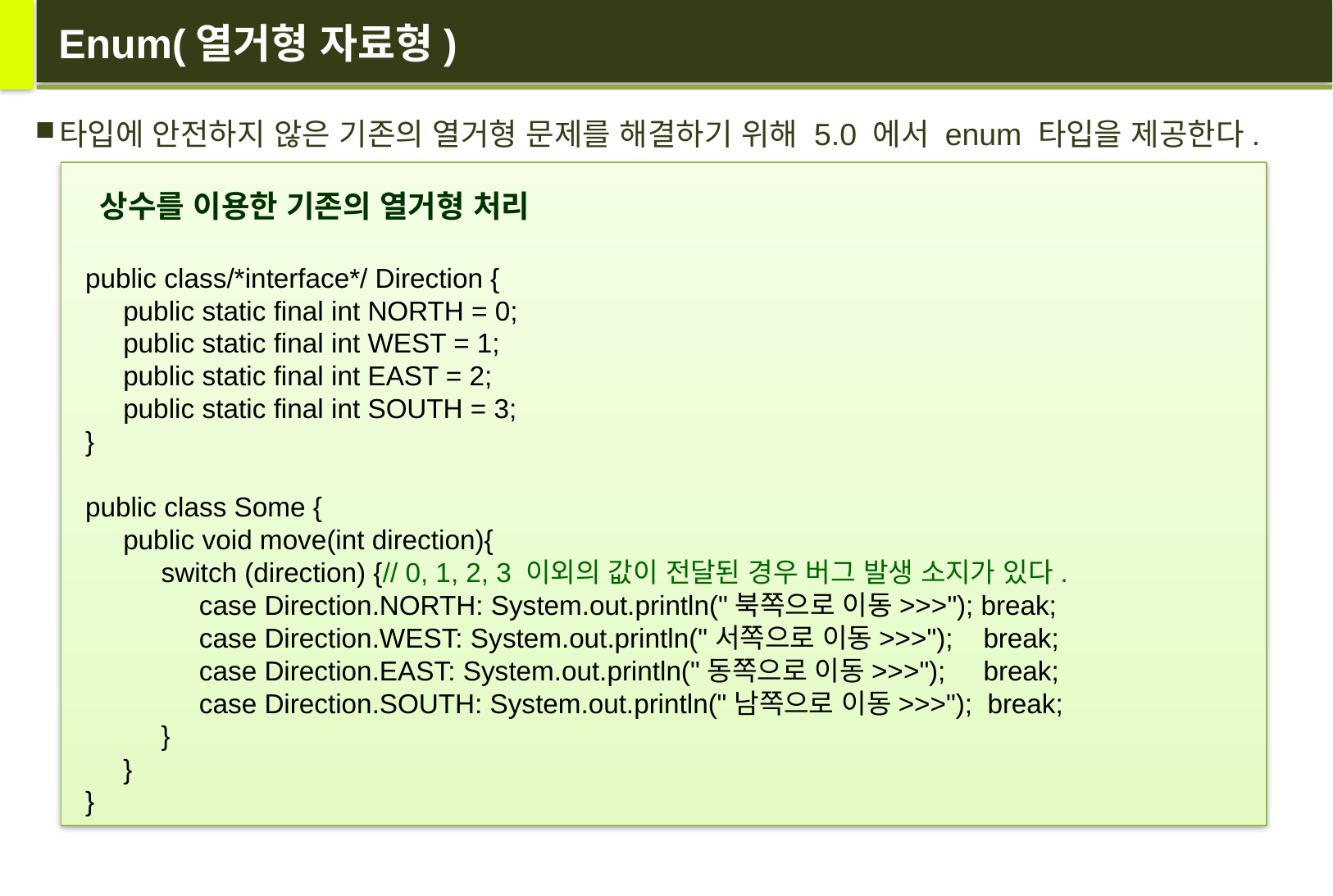

# Enum(열거형 자료형)
타입에 안전하지 않은 기존의 열거형 문제를 해결하기 위해 5.0 에서 enum 타입을 제공한다.
 상수를 이용한 기존의 열거형 처리
public class/*interface*/ Direction {
     public static final int NORTH = 0;
     public static final int WEST = 1;
     public static final int EAST = 2;
     public static final int SOUTH = 3;
}

public class Some {
     public void move(int direction){
          switch (direction) {// 0, 1, 2, 3 이외의 값이 전달된 경우 버그 발생 소지가 있다.
               case Direction.NORTH: System.out.println("북쪽으로 이동>>>"); break;
               case Direction.WEST: System.out.println("서쪽으로 이동>>>");    break;
               case Direction.EAST: System.out.println("동쪽으로 이동>>>");     break;
               case Direction.SOUTH: System.out.println("남쪽으로 이동>>>");  break;
          }
     }
}